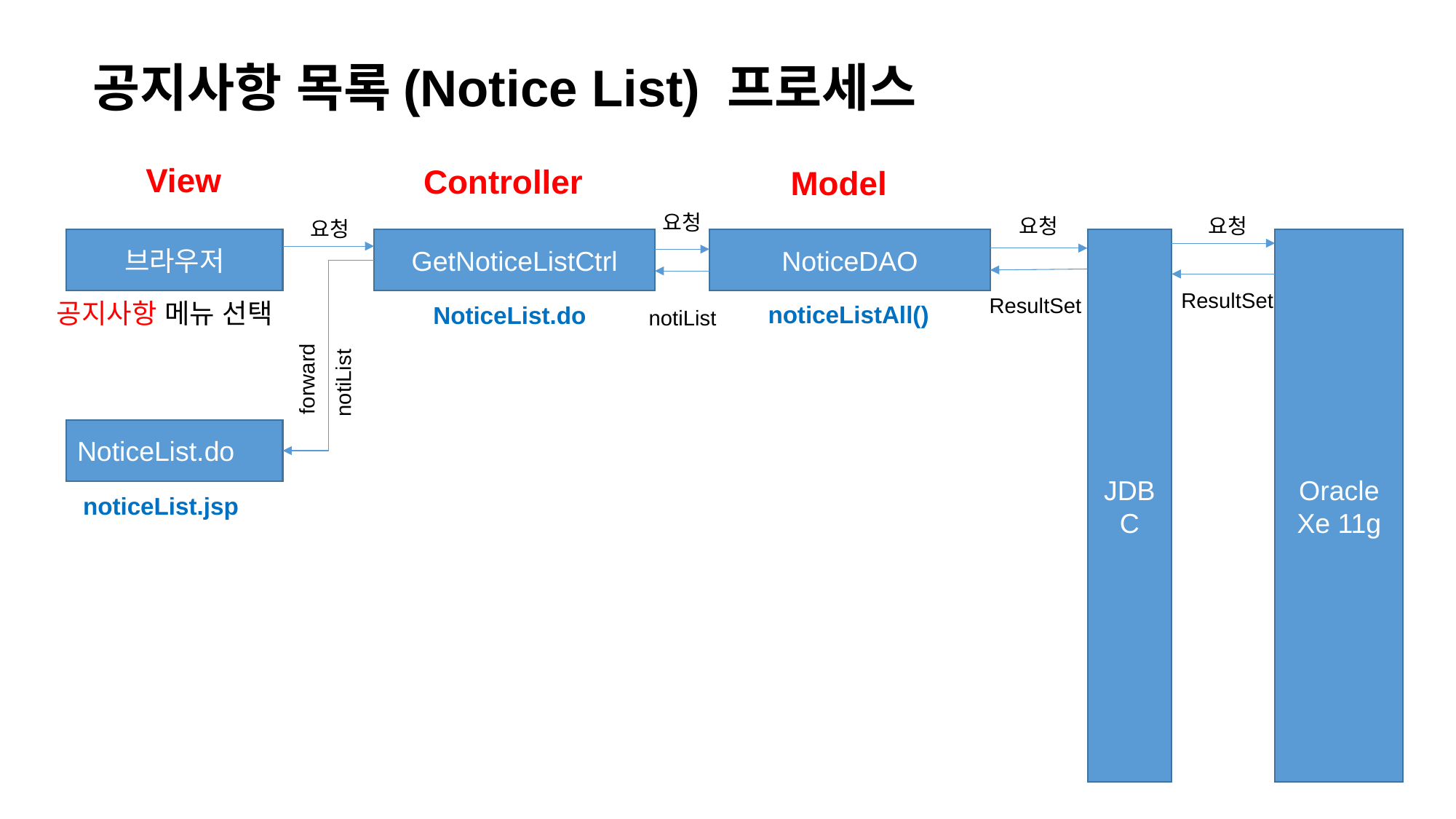

공지사항 목록(Notice List) 프로세스
View
Controller
Model
요청
요청
요청
요청
JDBC
Oracle
Xe 11g
브라우저
GetNoticeListCtrl
NoticeDAO
ResultSet
ResultSet
공지사항 메뉴 선택
noticeListAll()
NoticeList.do
notiList
forward
notiList
NoticeList.do
noticeList.jsp